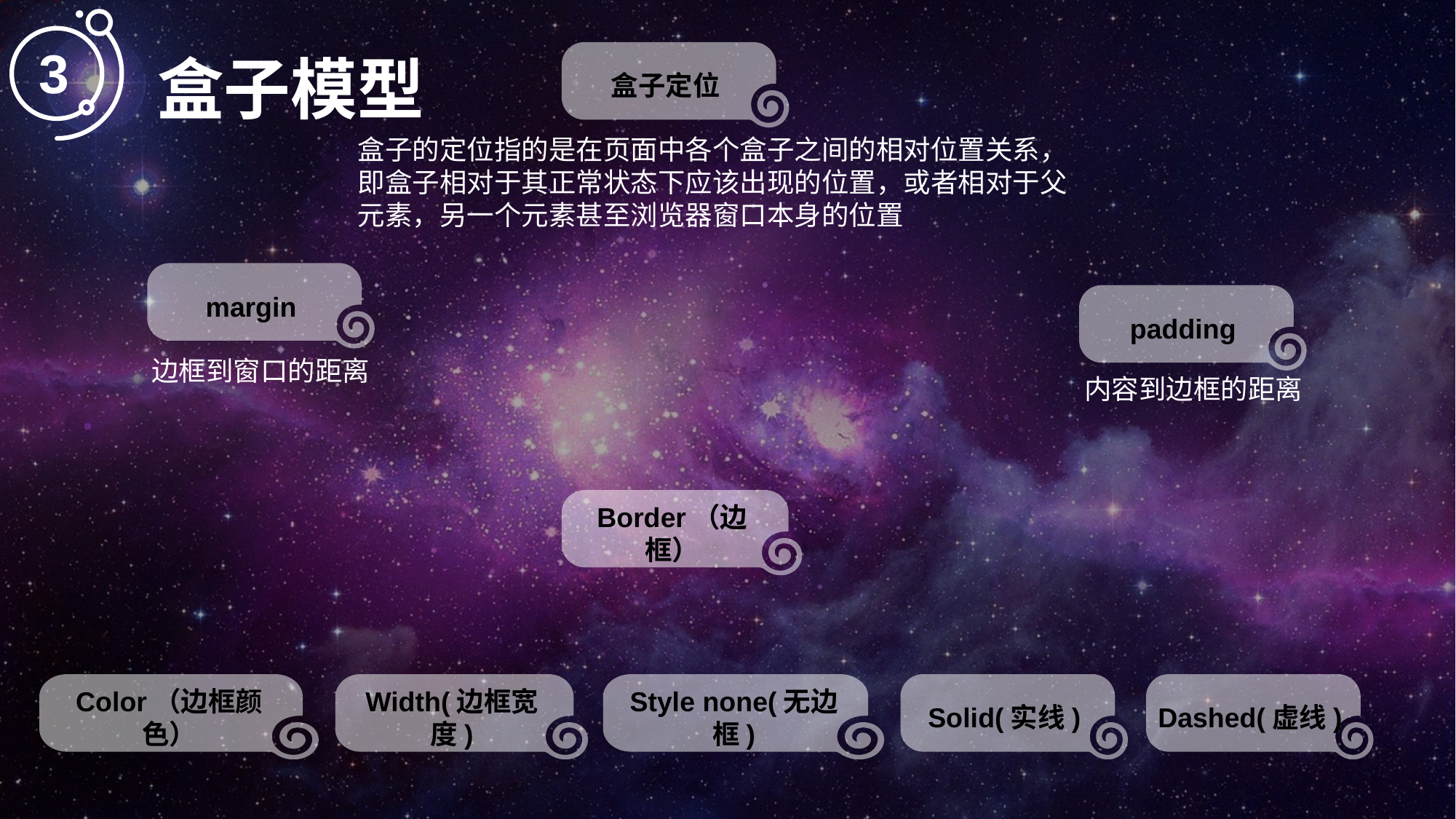

3

盒子模型
盒子定位
盒子的定位指的是在页面中各个盒子之间的相对位置关系，即盒子相对于其正常状态下应该出现的位置，或者相对于父元素，另一个元素甚至浏览器窗口本身的位置
margin
padding

边框到窗口的距离
内容到边框的距离
Border（边框）
Color（边框颜色）
Dashed(虚线)
Width(边框宽度)
Style none(无边框)
Solid(实线)